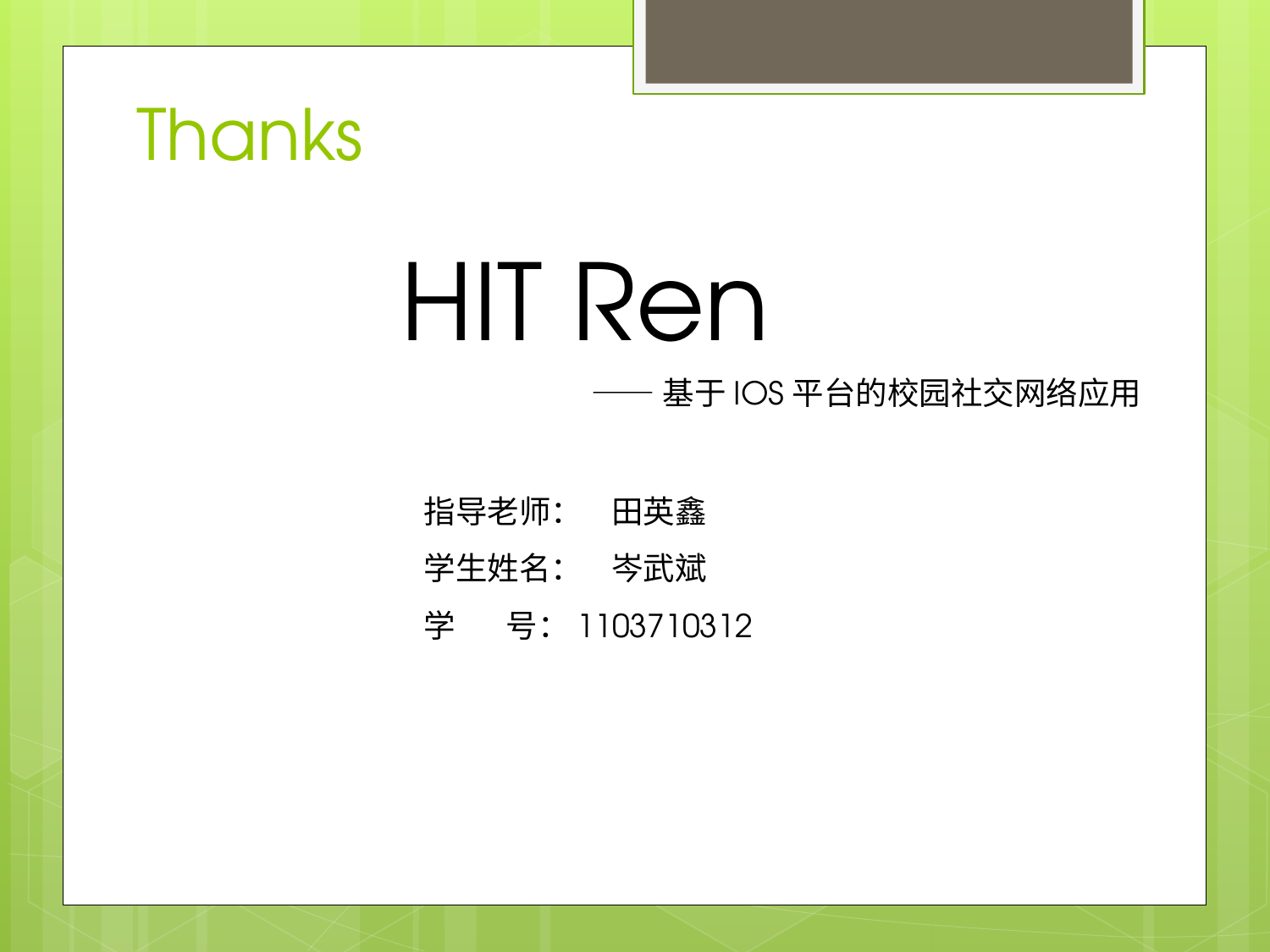

# Thanks
HIT Ren
——基于IOS平台的校园社交网络应用
指导老师：    田英鑫
学生姓名：    岑武斌
学       号：1103710312